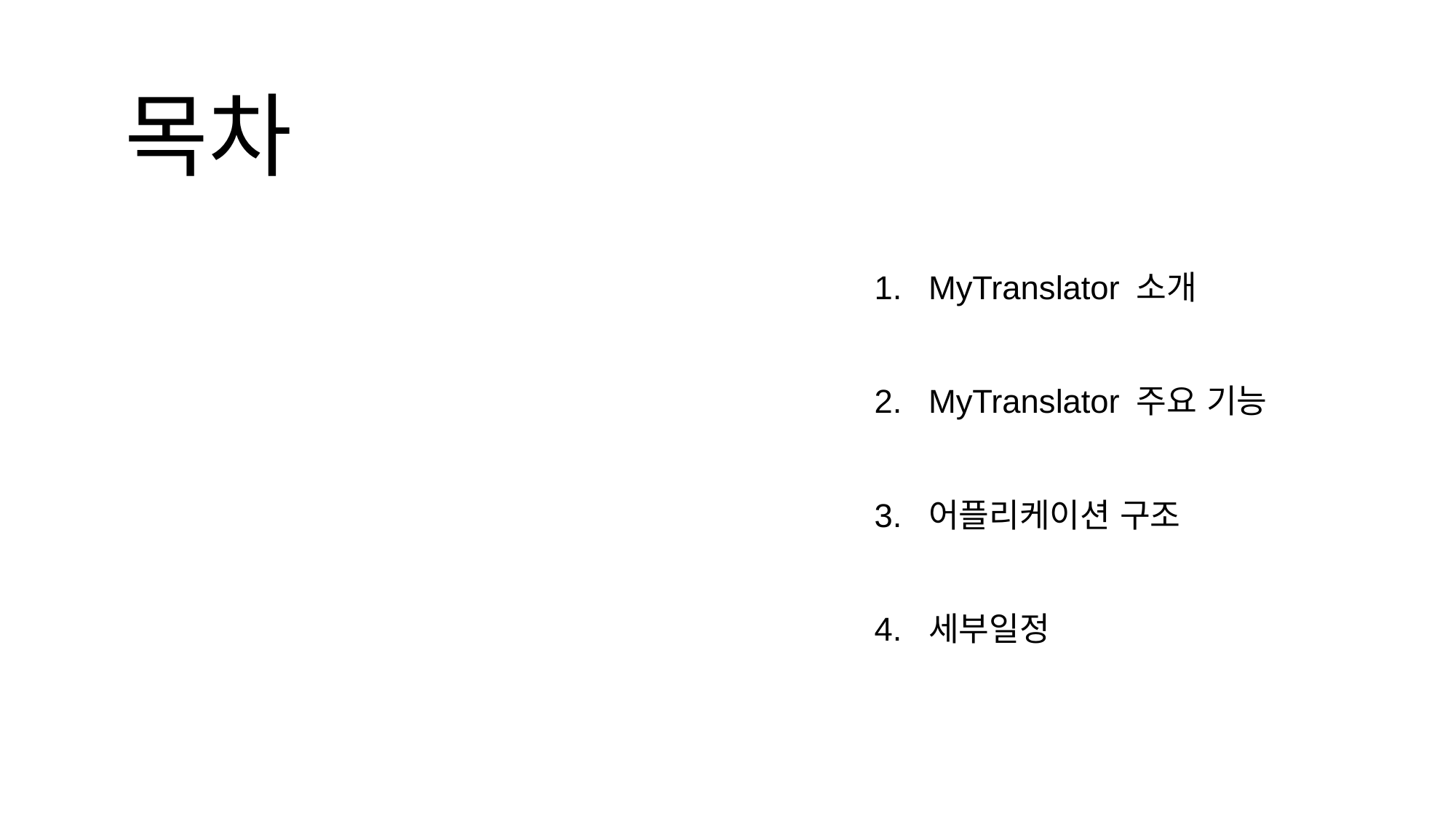

목차
MyTranslator 소개
MyTranslator 주요 기능
어플리케이션 구조
세부일정